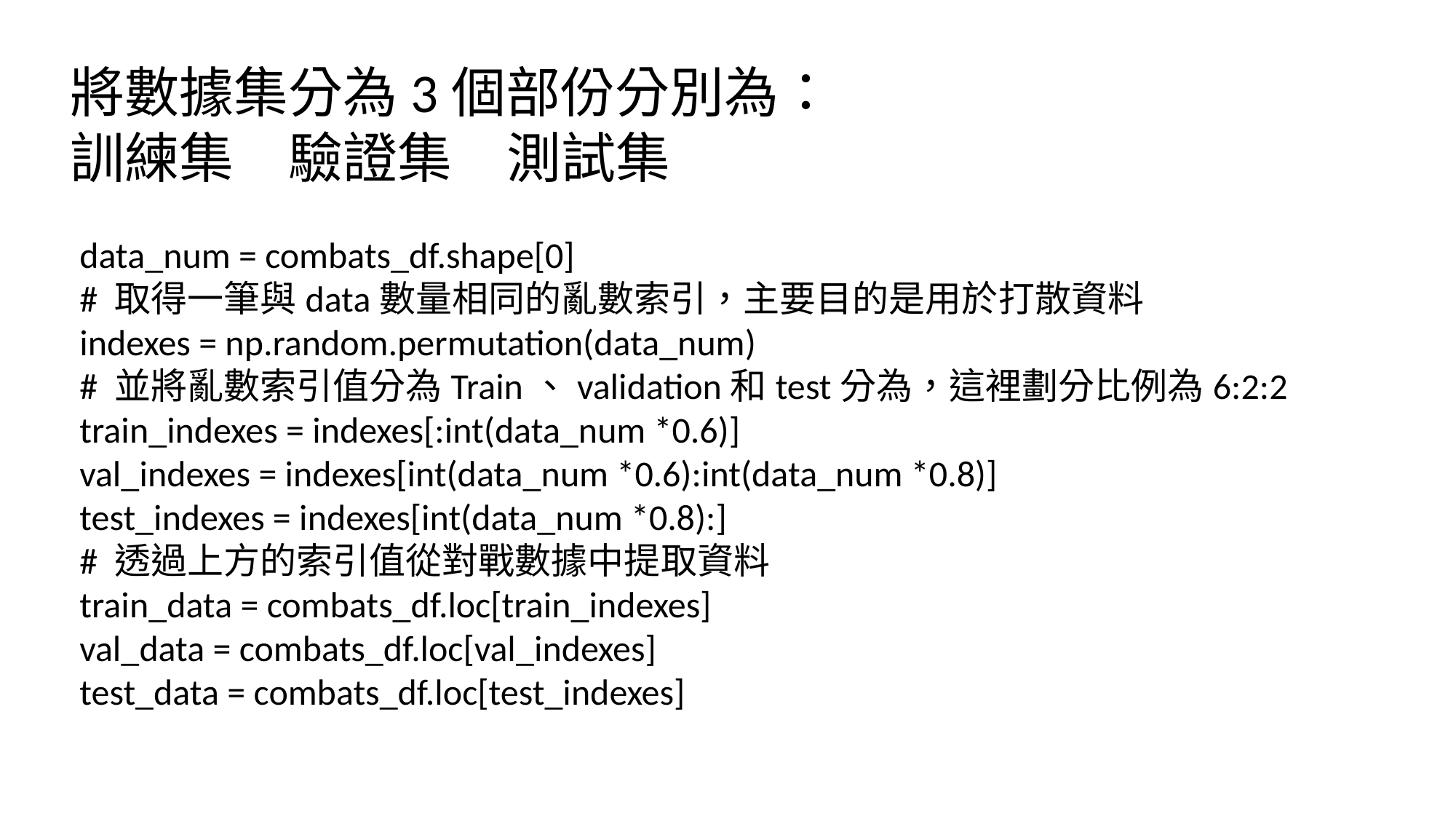

將數據集分為3個部份分別為：
訓練集	驗證集	測試集
data_num = combats_df.shape[0]
# 取得一筆與data數量相同的亂數索引，主要目的是用於打散資料
indexes = np.random.permutation(data_num)
# 並將亂數索引值分為Train、validation和test分為，這裡劃分比例為6:2:2
train_indexes = indexes[:int(data_num *0.6)]
val_indexes = indexes[int(data_num *0.6):int(data_num *0.8)]
test_indexes = indexes[int(data_num *0.8):]
# 透過上方的索引值從對戰數據中提取資料
train_data = combats_df.loc[train_indexes]
val_data = combats_df.loc[val_indexes]
test_data = combats_df.loc[test_indexes]